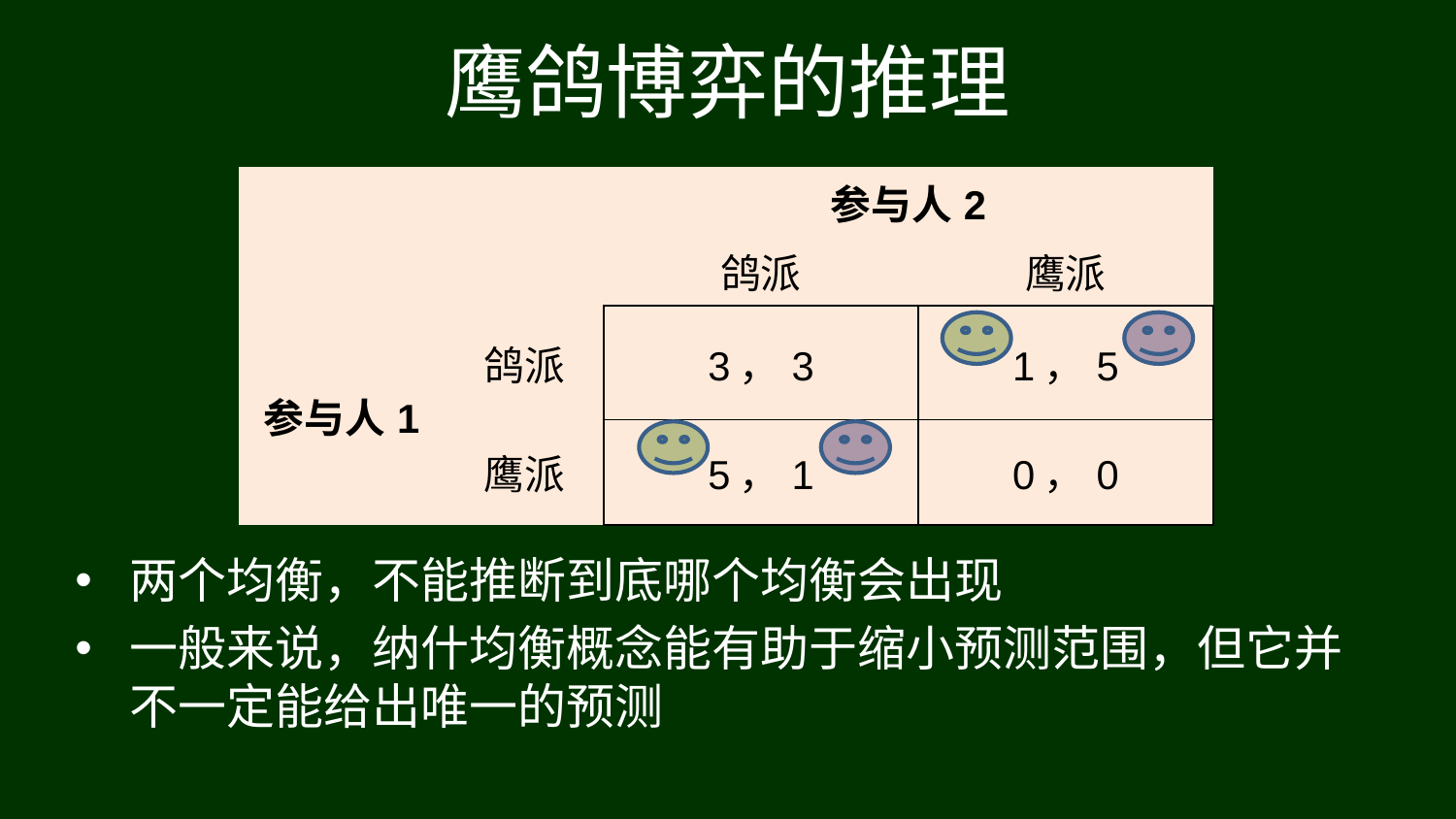

# 鹰鸽博弈的推理
|  |  | 参与人2 |  |
| --- | --- | --- | --- |
|  |  | 鸽派 | 鹰派 |
| 参与人1 | 鸽派 | 3，3 | 1，5 |
|  | 鹰派 | 5，1 | 0，0 |

两个均衡，不能推断到底哪个均衡会出现
一般来说，纳什均衡概念能有助于缩小预测范围，但它并不一定能给出唯一的预测